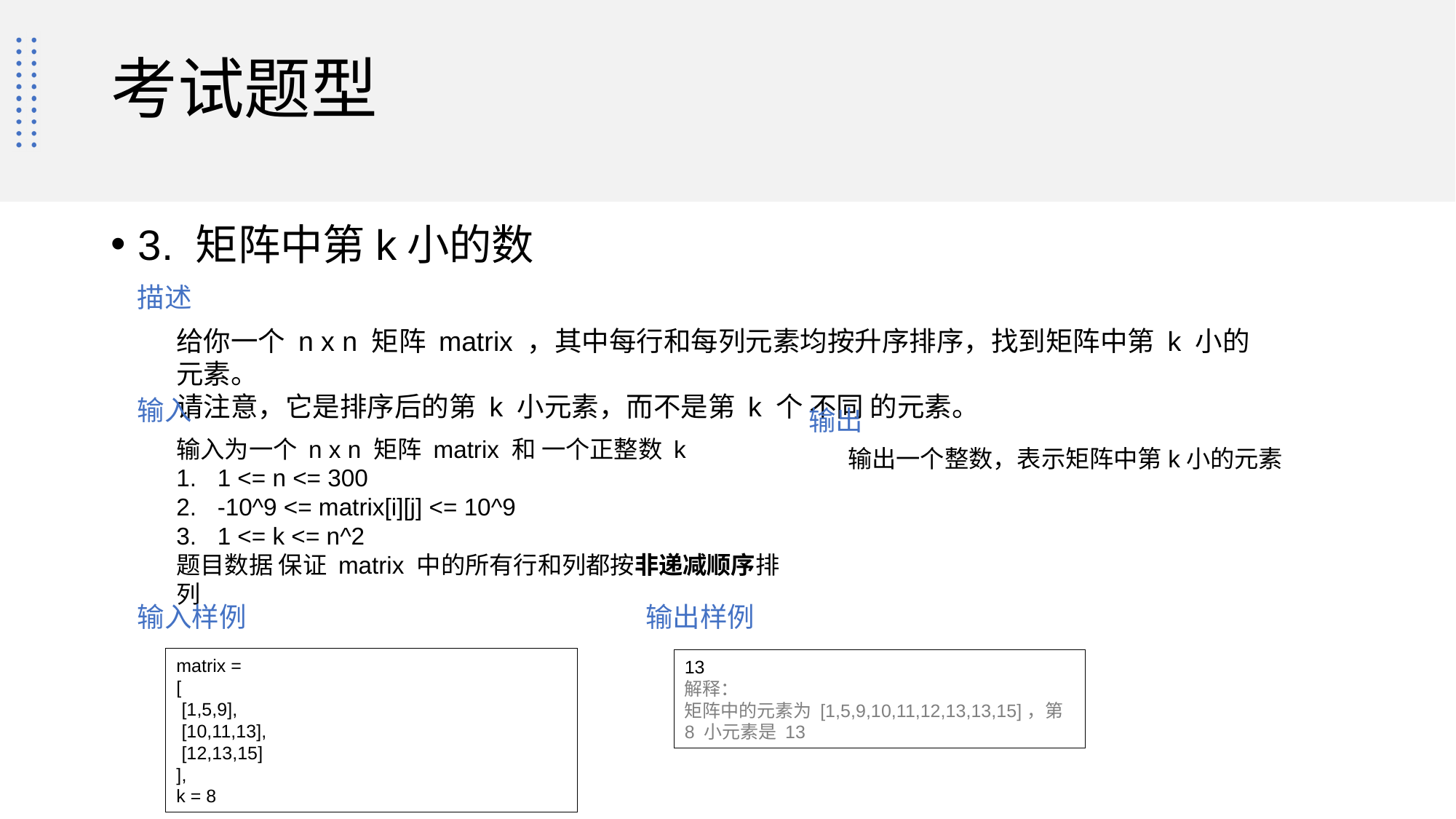

# 考试题型
3. 矩阵中第k小的数
描述
给你一个 n x n 矩阵 matrix ，其中每行和每列元素均按升序排序，找到矩阵中第 k 小的元素。
请注意，它是排序后的第 k 小元素，而不是第 k 个 不同 的元素。
输入
输出
输入为一个 n x n 矩阵 matrix 和 一个正整数 k
1 <= n <= 300
-10^9 <= matrix[i][j] <= 10^9
1 <= k <= n^2
题目数据 保证 matrix 中的所有行和列都按非递减顺序排列
输出一个整数，表示矩阵中第k小的元素
输入样例
输出样例
matrix =
[
 [1,5,9],
 [10,11,13],
 [12,13,15]
],
k = 8
13
解释：
矩阵中的元素为 [1,5,9,10,11,12,13,13,15]，第 8 小元素是 13